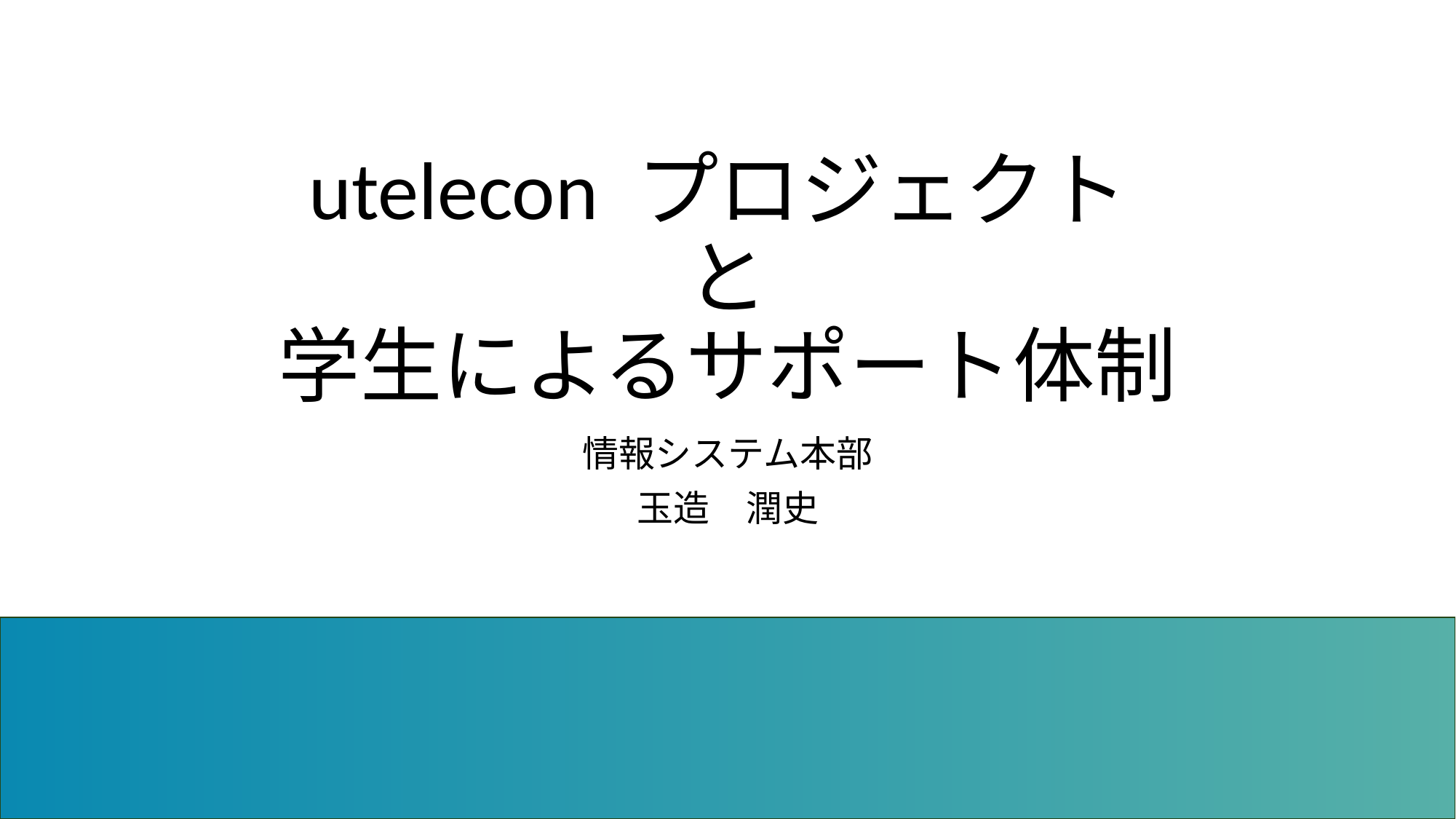

# utelecon プロジェクト と 学生によるサポート体制
情報システム本部
玉造　潤史